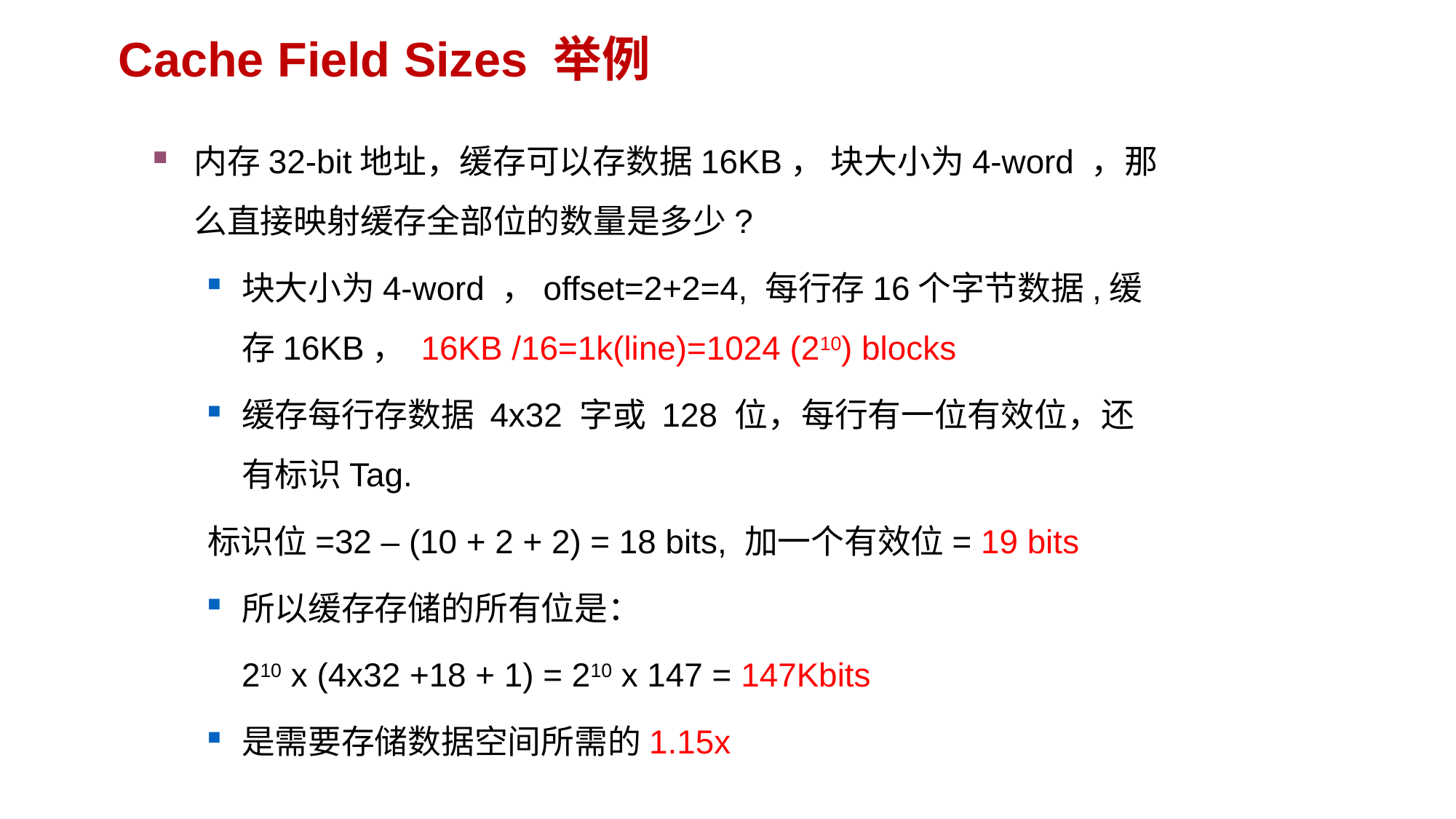

# Cache Field Sizes 举例
内存32-bit地址，缓存可以存数据16KB， 块大小为4-word ，那么直接映射缓存全部位的数量是多少?
块大小为4-word ，offset=2+2=4, 每行存16个字节数据,缓存16KB， 16KB /16=1k(line)=1024 (210) blocks
缓存每行存数据 4x32 字或 128 位，每行有一位有效位，还有标识Tag.
标识位=32 – (10 + 2 + 2) = 18 bits, 加一个有效位= 19 bits
所以缓存存储的所有位是：
	210 x (4x32 +18 + 1) = 210 x 147 = 147Kbits
是需要存储数据空间所需的1.15x